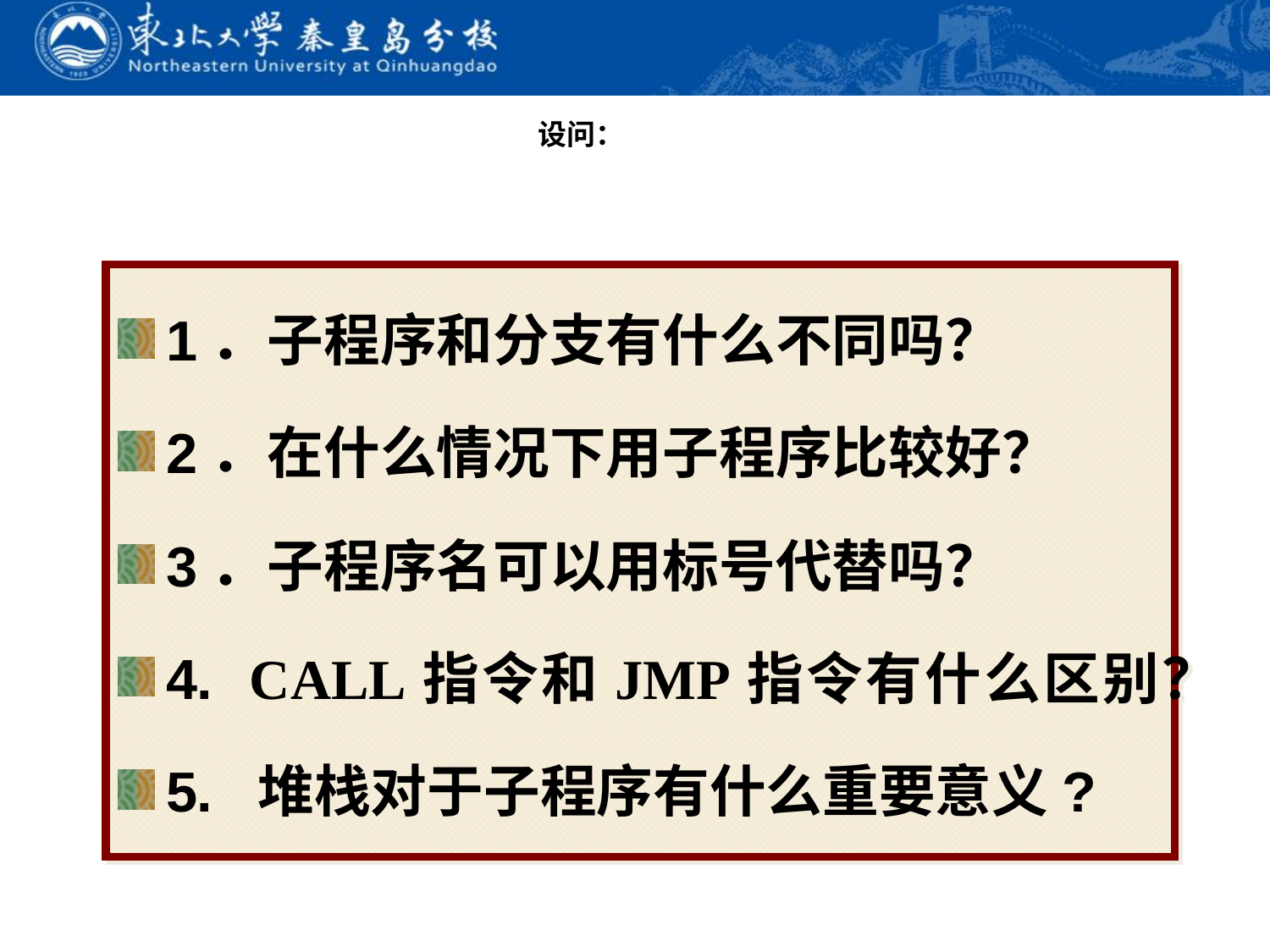

# 设问：
1．子程序和分支有什么不同吗？
2．在什么情况下用子程序比较好？
3．子程序名可以用标号代替吗？
4.  CALL指令和JMP指令有什么区别？
5.  堆栈对于子程序有什么重要意义?